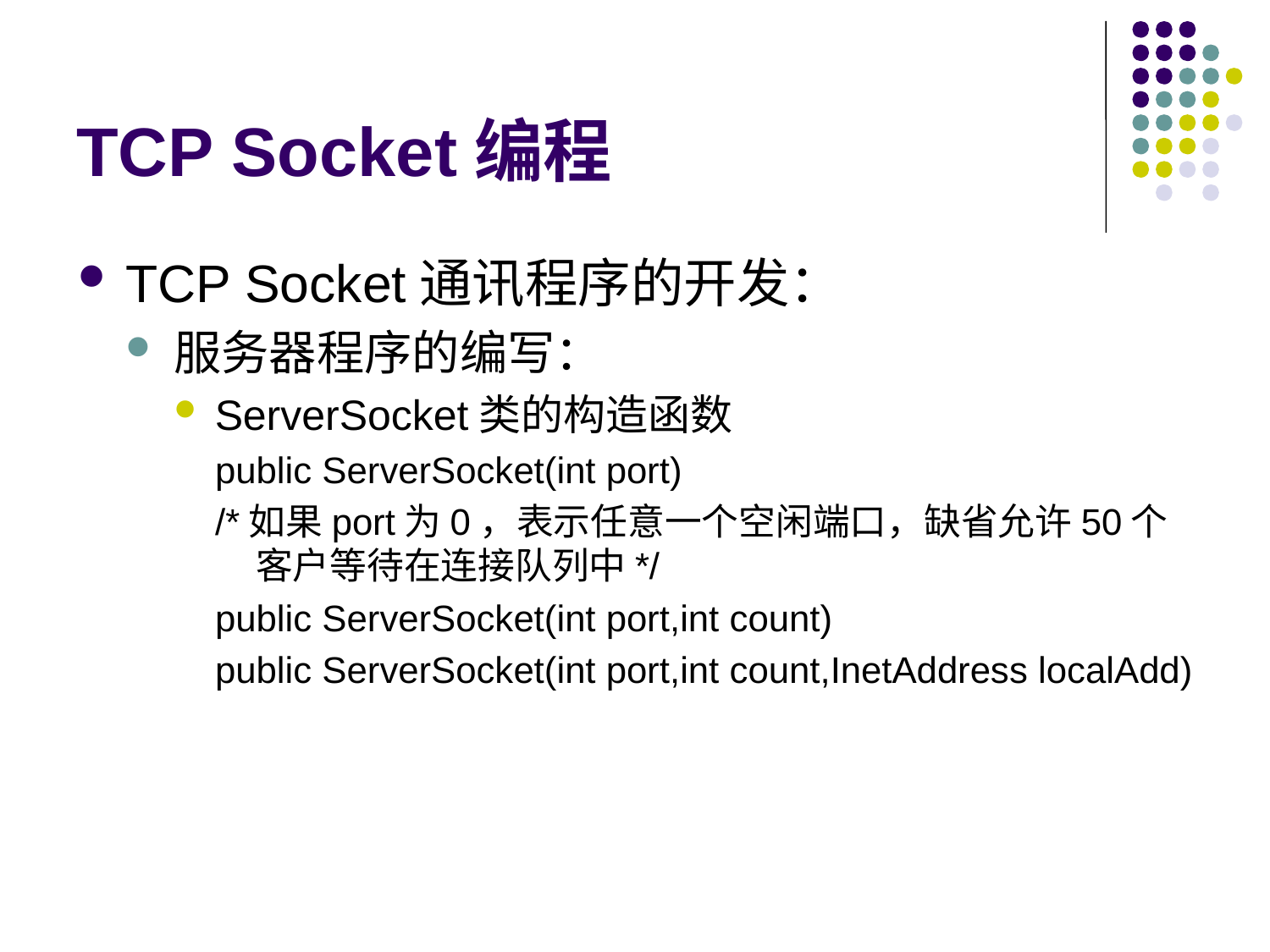

# TCP Socket编程
TCP Socket通讯程序的开发：
服务器程序的编写：
ServerSocket类的构造函数
public ServerSocket(int port)
/*如果port为0，表示任意一个空闲端口，缺省允许50个客户等待在连接队列中*/
public ServerSocket(int port,int count)
public ServerSocket(int port,int count,InetAddress localAdd)